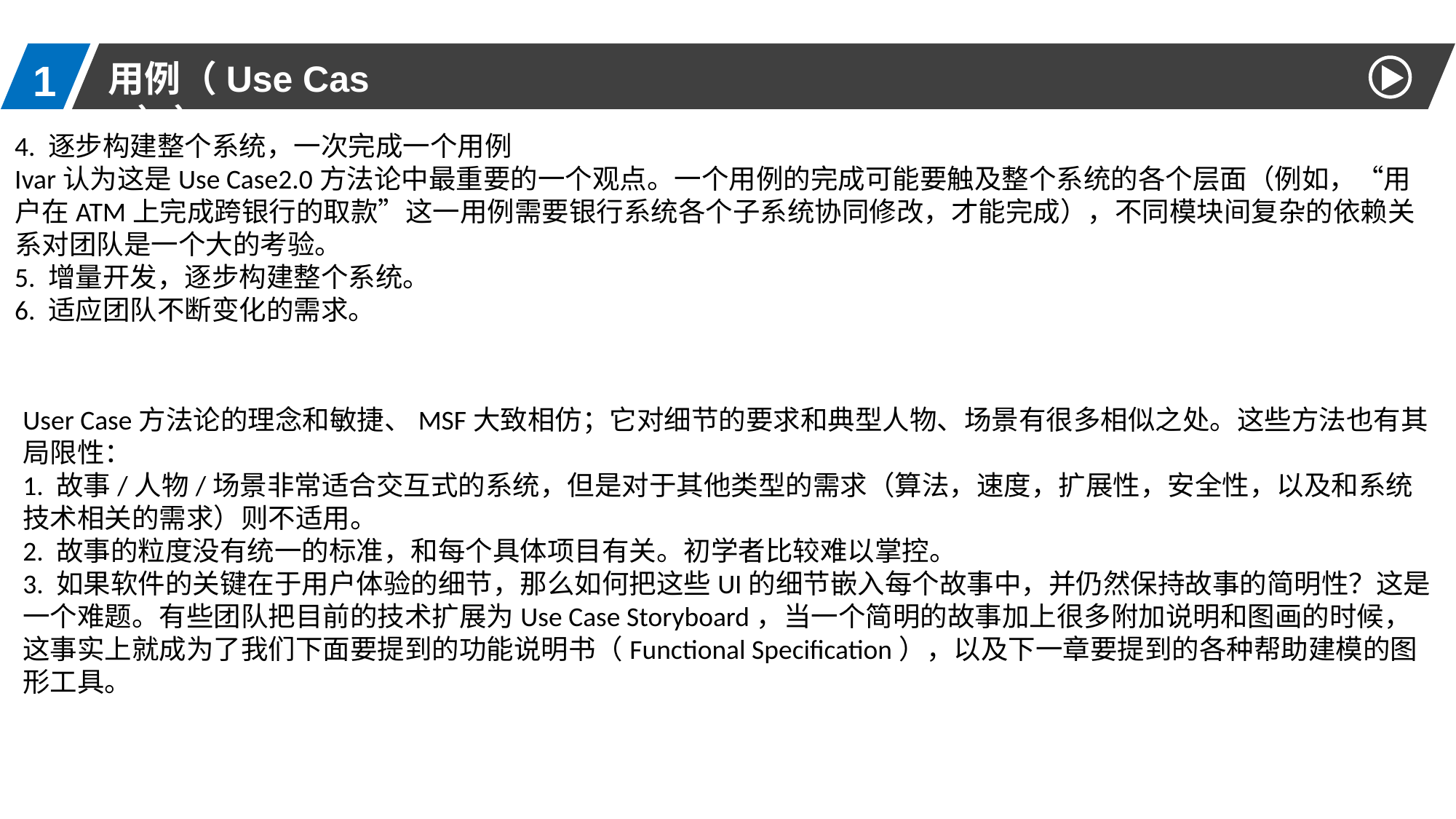

1
用例（Use Case））

4. 逐步构建整个系统，一次完成一个用例
Ivar认为这是Use Case2.0方法论中最重要的一个观点。一个用例的完成可能要触及整个系统的各个层面（例如，“用户在ATM上完成跨银行的取款”这一用例需要银行系统各个子系统协同修改，才能完成），不同模块间复杂的依赖关系对团队是一个大的考验。
5. 增量开发，逐步构建整个系统。
6. 适应团队不断变化的需求。
User Case方法论的理念和敏捷、MSF大致相仿；它对细节的要求和典型人物、场景有很多相似之处。这些方法也有其局限性：
1. 故事/人物/场景非常适合交互式的系统，但是对于其他类型的需求（算法，速度，扩展性，安全性，以及和系统技术相关的需求）则不适用。
2. 故事的粒度没有统一的标准，和每个具体项目有关。初学者比较难以掌控。
3. 如果软件的关键在于用户体验的细节，那么如何把这些UI的细节嵌入每个故事中，并仍然保持故事的简明性？这是一个难题。有些团队把目前的技术扩展为Use Case Storyboard，当一个简明的故事加上很多附加说明和图画的时候，这事实上就成为了我们下面要提到的功能说明书（Functional Specification），以及下一章要提到的各种帮助建模的图形工具。